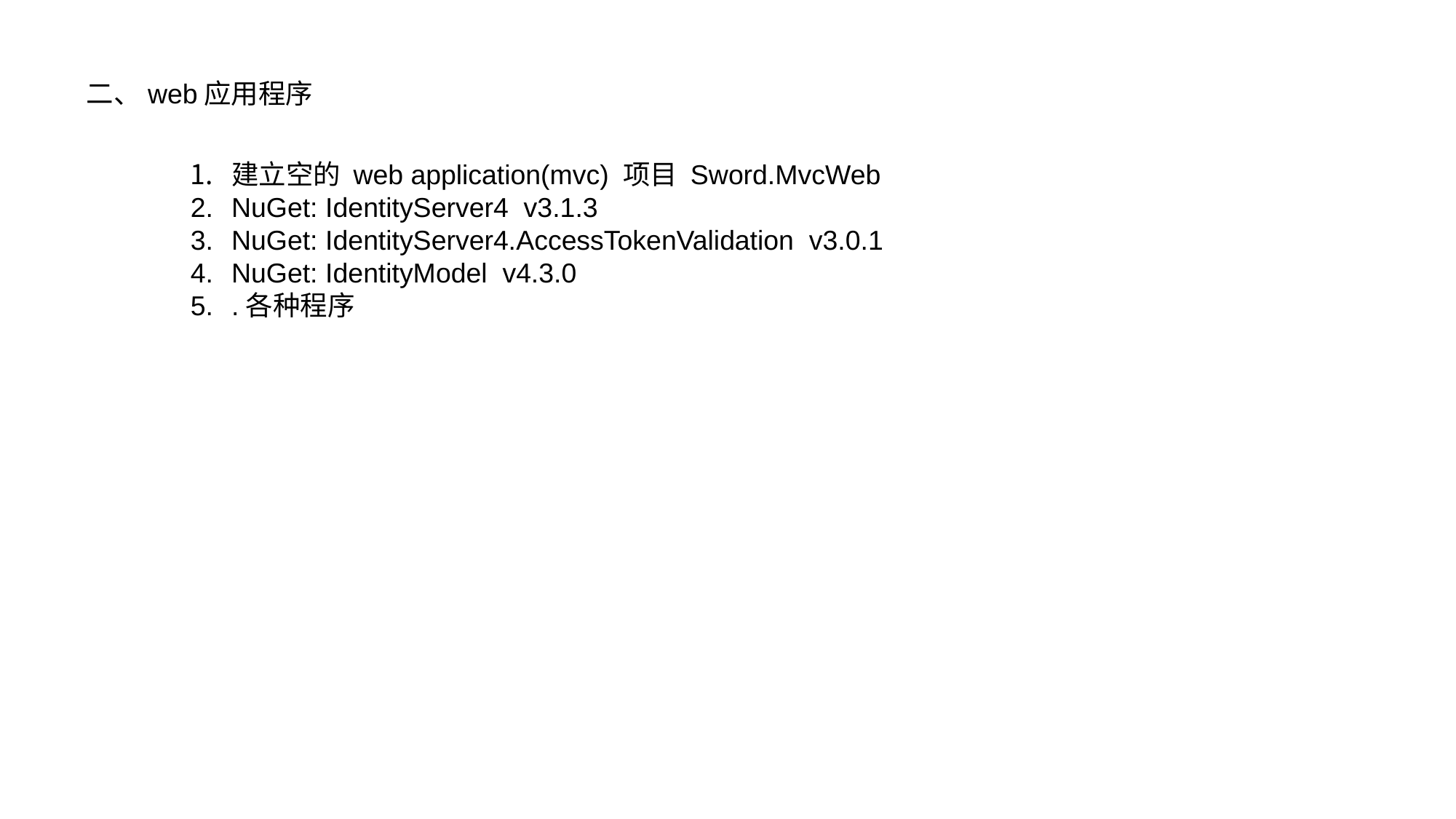

二、web应用程序
建立空的 web application(mvc) 项目 Sword.MvcWeb
NuGet: IdentityServer4  v3.1.3
NuGet: IdentityServer4.AccessTokenValidation  v3.0.1
NuGet: IdentityModel  v4.3.0
.各种程序